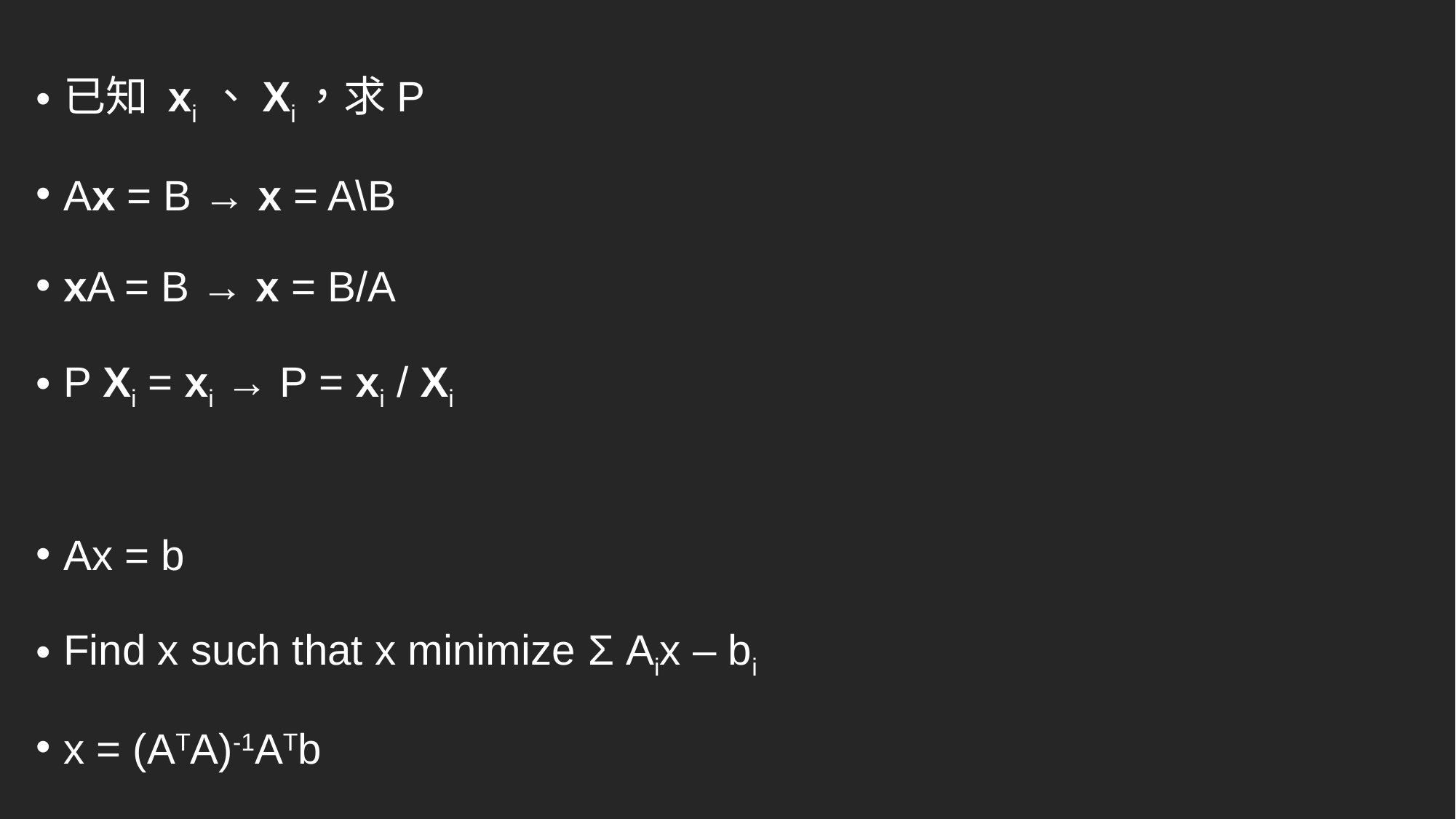

已知 xi 、Xi，求P
Ax = B → x = A\B
xA = B → x = B/A
P Xi = xi → P = xi / Xi

Ax = b
Find x such that x minimize Σ Aix – bi
x = (ATA)-1ATb